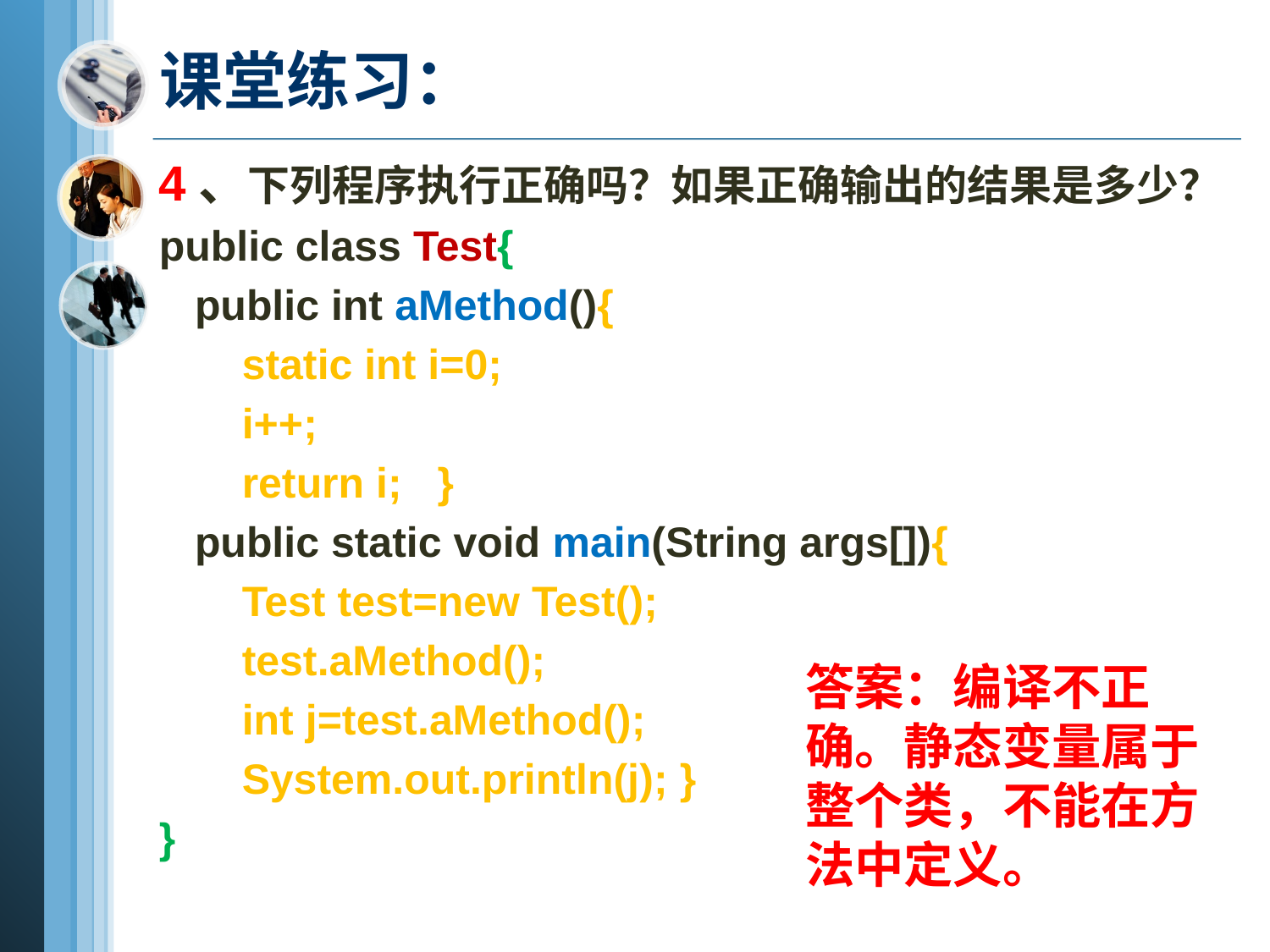

# 课堂练习：
4、下列程序执行正确吗？如果正确输出的结果是多少？
public class Test{
   public int aMethod(){
       static int i=0;
       i++;
       return i;   }
   public static void main(String args[]){
       Test test=new Test();
       test.aMethod();
       int j=test.aMethod();
       System.out.println(j); }
}
答案：编译不正确。静态变量属于整个类，不能在方法中定义。